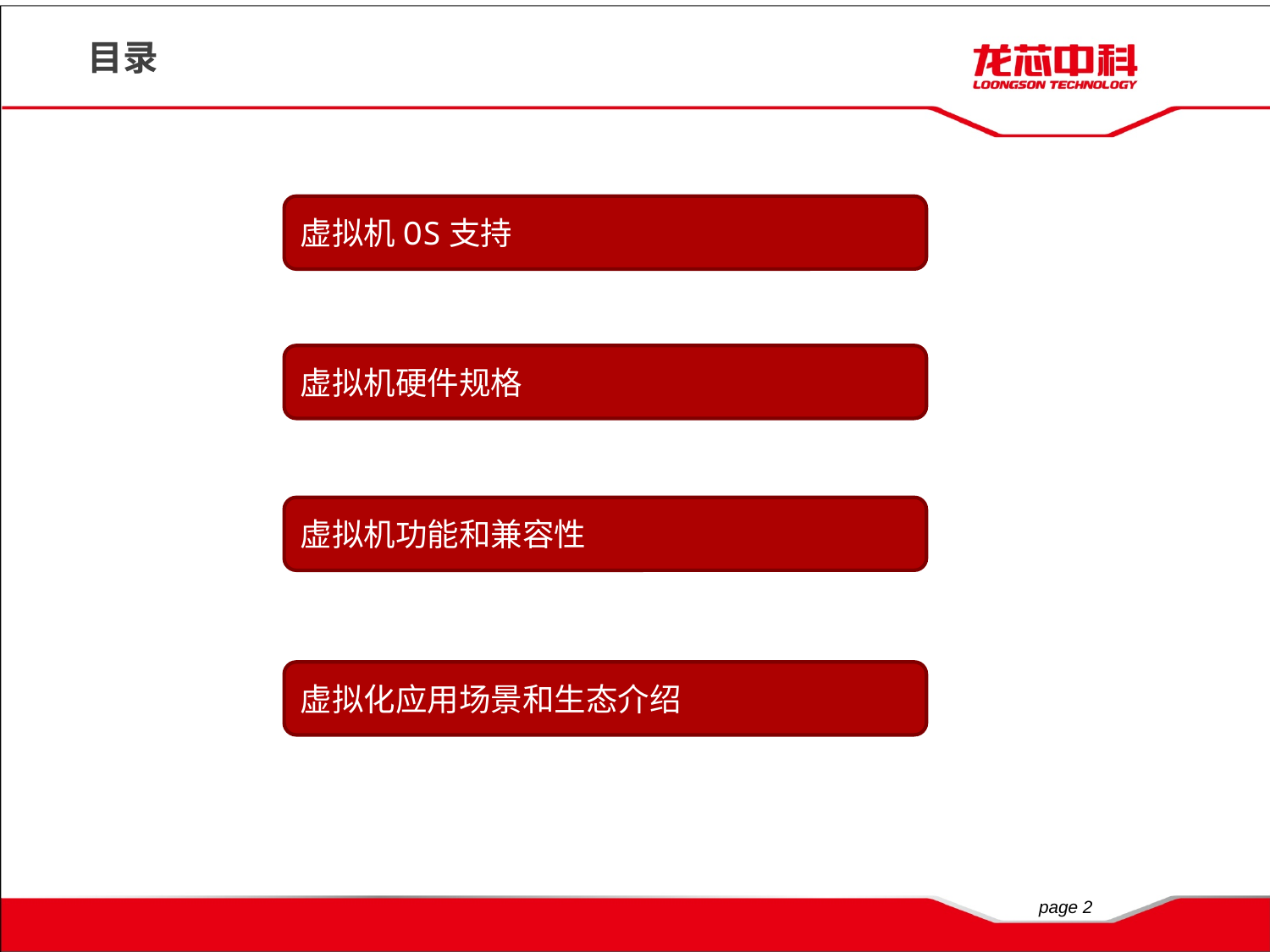

# 目录
虚拟机OS支持
虚拟机硬件规格
虚拟机功能和兼容性
虚拟化应用场景和生态介绍
page 2